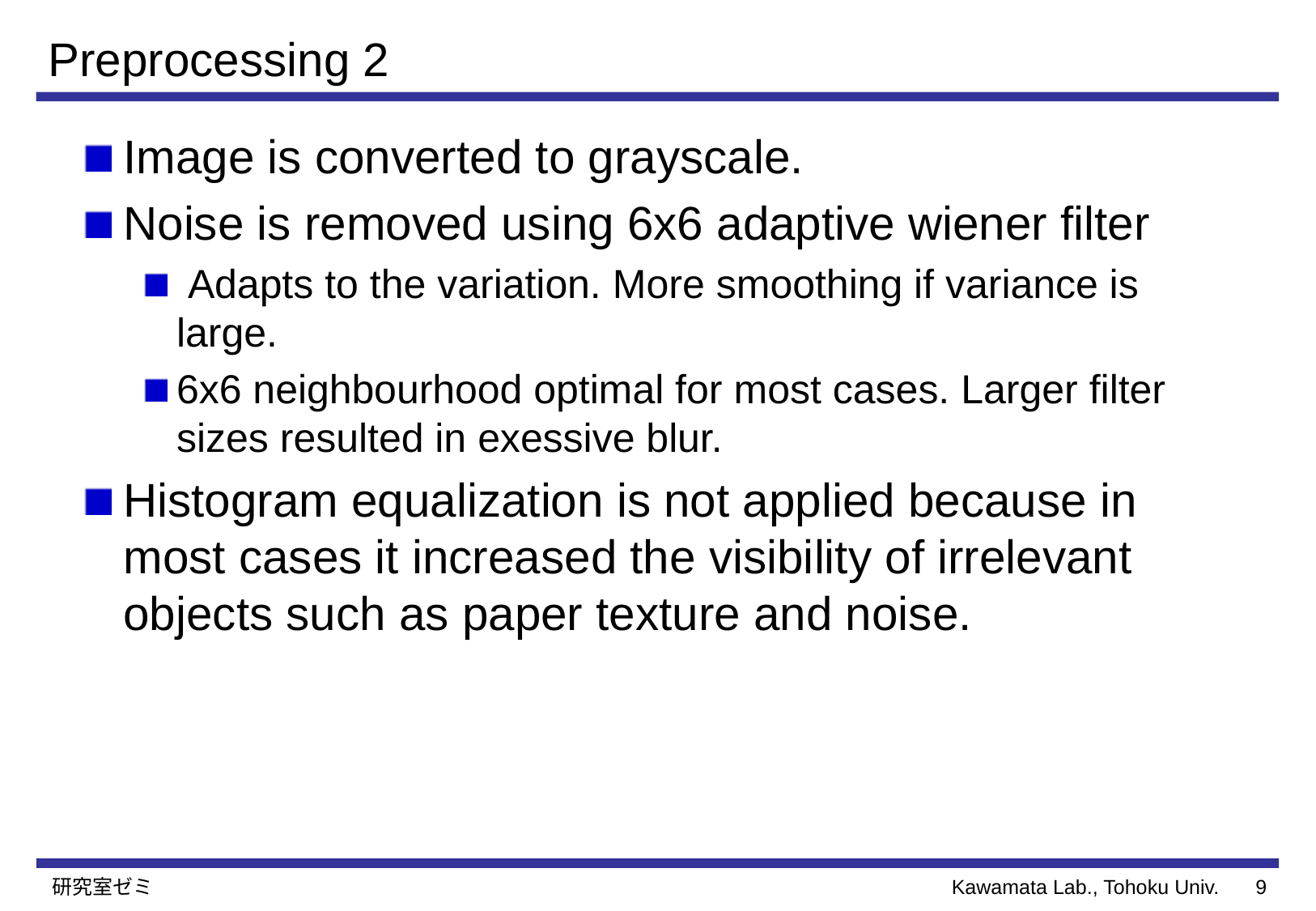

# Preprocessing 2
Image is converted to grayscale.
Noise is removed using 6x6 adaptive wiener filter
 Adapts to the variation. More smoothing if variance is large.
6x6 neighbourhood optimal for most cases. Larger filter sizes resulted in exessive blur.
Histogram equalization is not applied because in most cases it increased the visibility of irrelevant objects such as paper texture and noise.

研究室ゼミ
9